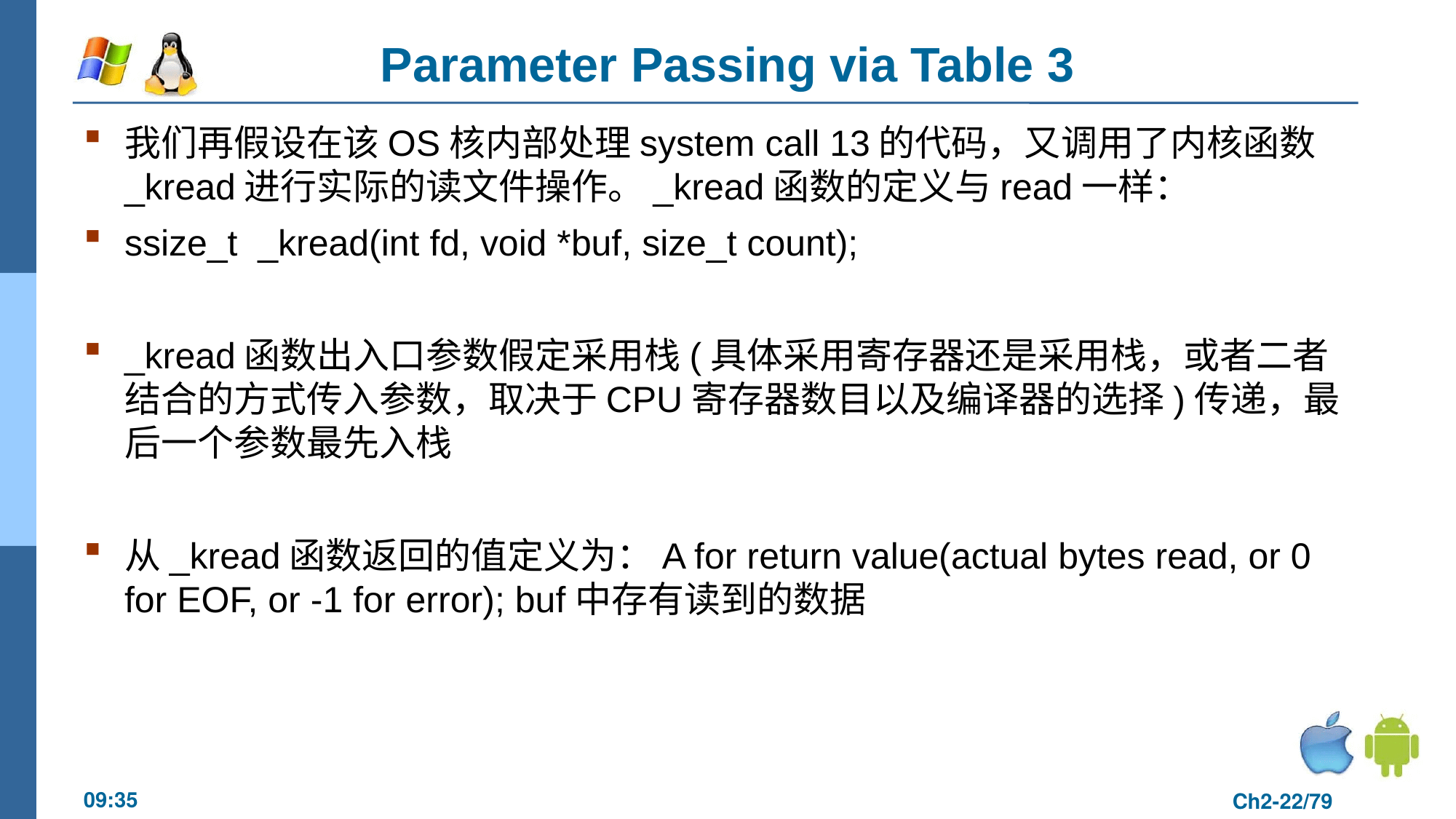

# Parameter Passing via Table 3
我们再假设在该OS核内部处理system call 13的代码，又调用了内核函数_kread进行实际的读文件操作。_kread函数的定义与read一样：
ssize_t  _kread(int fd, void *buf, size_t count);

_kread函数出入口参数假定采用栈(具体采用寄存器还是采用栈，或者二者结合的方式传入参数，取决于CPU寄存器数目以及编译器的选择)传递，最后一个参数最先入栈

从_kread函数返回的值定义为：A for return value(actual bytes read, or 0 for EOF, or -1 for error); buf中存有读到的数据